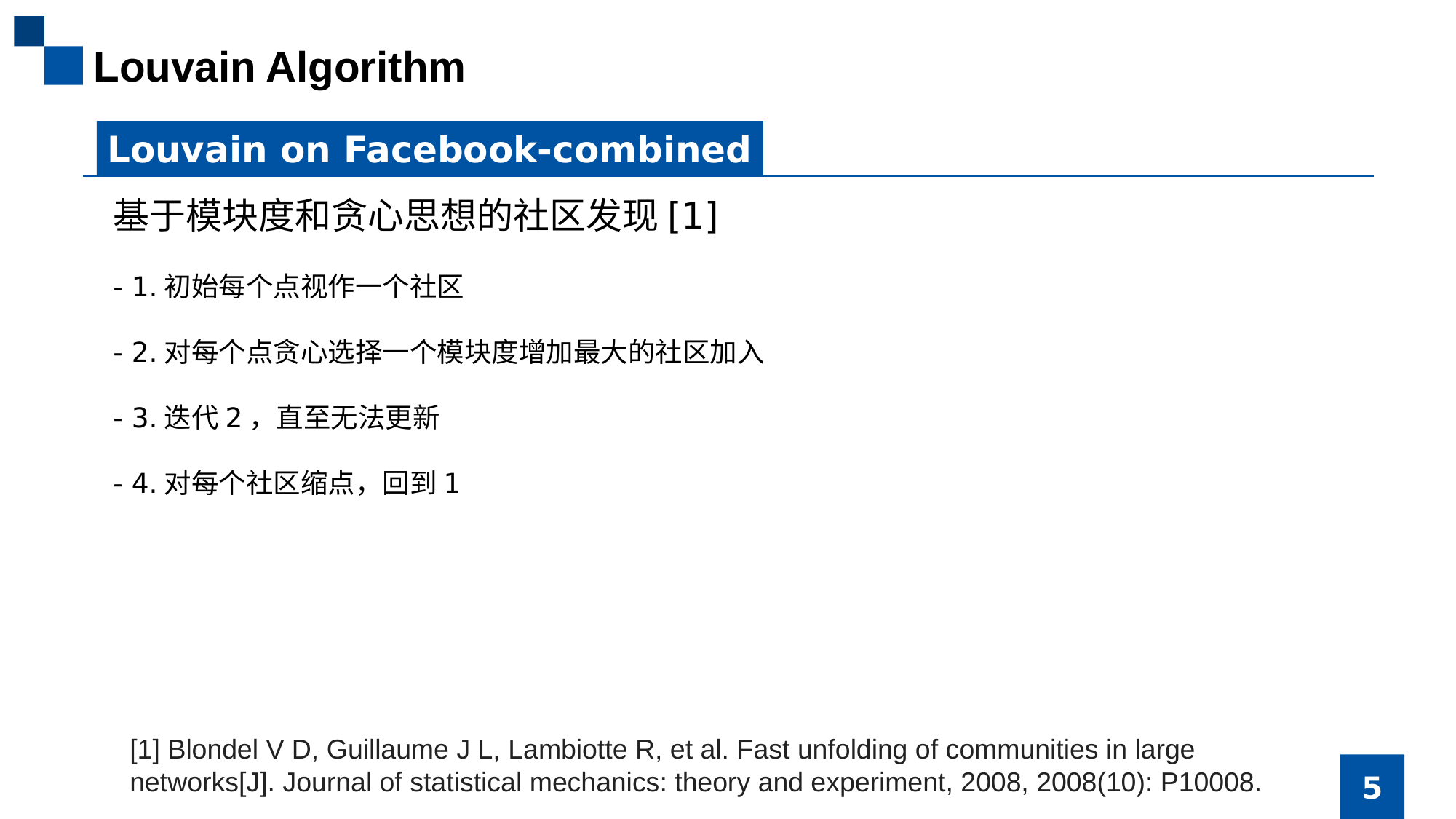

Louvain Algorithm
Louvain on Facebook-combined
基于模块度和贪心思想的社区发现[1]

- 1.初始每个点视作一个社区

- 2.对每个点贪心选择一个模块度增加最大的社区加入

- 3.迭代2，直至无法更新

- 4.对每个社区缩点，回到1
[1] Blondel V D, Guillaume J L, Lambiotte R, et al. Fast unfolding of communities in large networks[J]. Journal of statistical mechanics: theory and experiment, 2008, 2008(10): P10008.
5